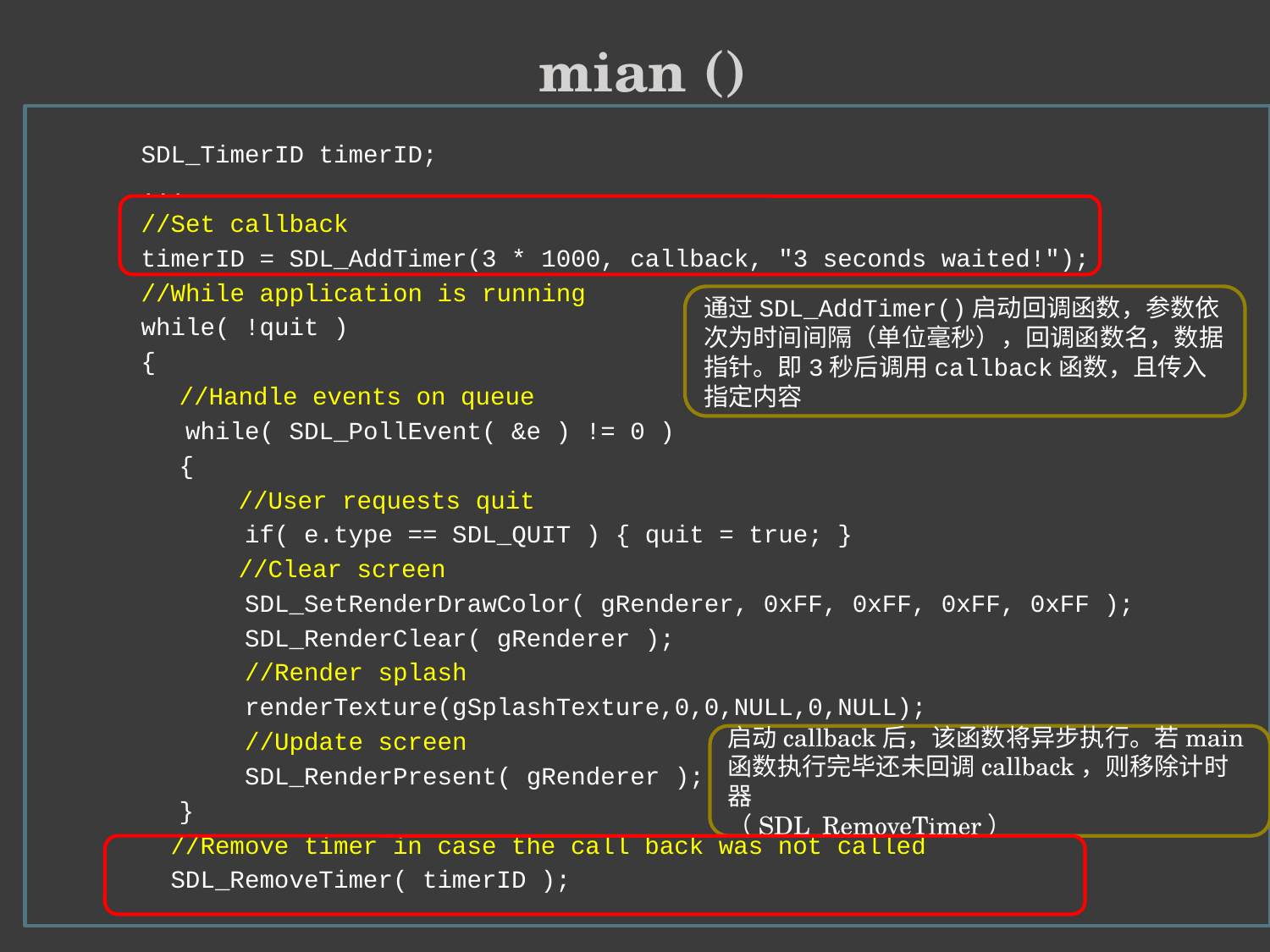

mian ()

       SDL_TimerID timerID;
       ...
       //Set callback
       timerID = SDL_AddTimer(3 * 1000, callback, "3 seconds waited!");
       //While application is running
       while( !quit )
       {
	 //Handle events on queue
          while( SDL_PollEvent( &e ) != 0 )
	 {
	     //User requests quit
              if( e.type == SDL_QUIT ) { quit = true; }
	     //Clear screen
              SDL_SetRenderDrawColor( gRenderer, 0xFF, 0xFF, 0xFF, 0xFF );
              SDL_RenderClear( gRenderer );
              //Render splash
              renderTexture(gSplashTexture,0,0,NULL,0,NULL);
              //Update screen
              SDL_RenderPresent( gRenderer );
	 }
         //Remove timer in case the call back was not called
         SDL_RemoveTimer( timerID );

通过SDL_AddTimer()启动回调函数，参数依次为时间间隔（单位毫秒），回调函数名，数据指针。即3秒后调用callback函数，且传入指定内容
启动callback后，该函数将异步执行。若main函数执行完毕还未回调callback，则移除计时器
（SDL_RemoveTimer）